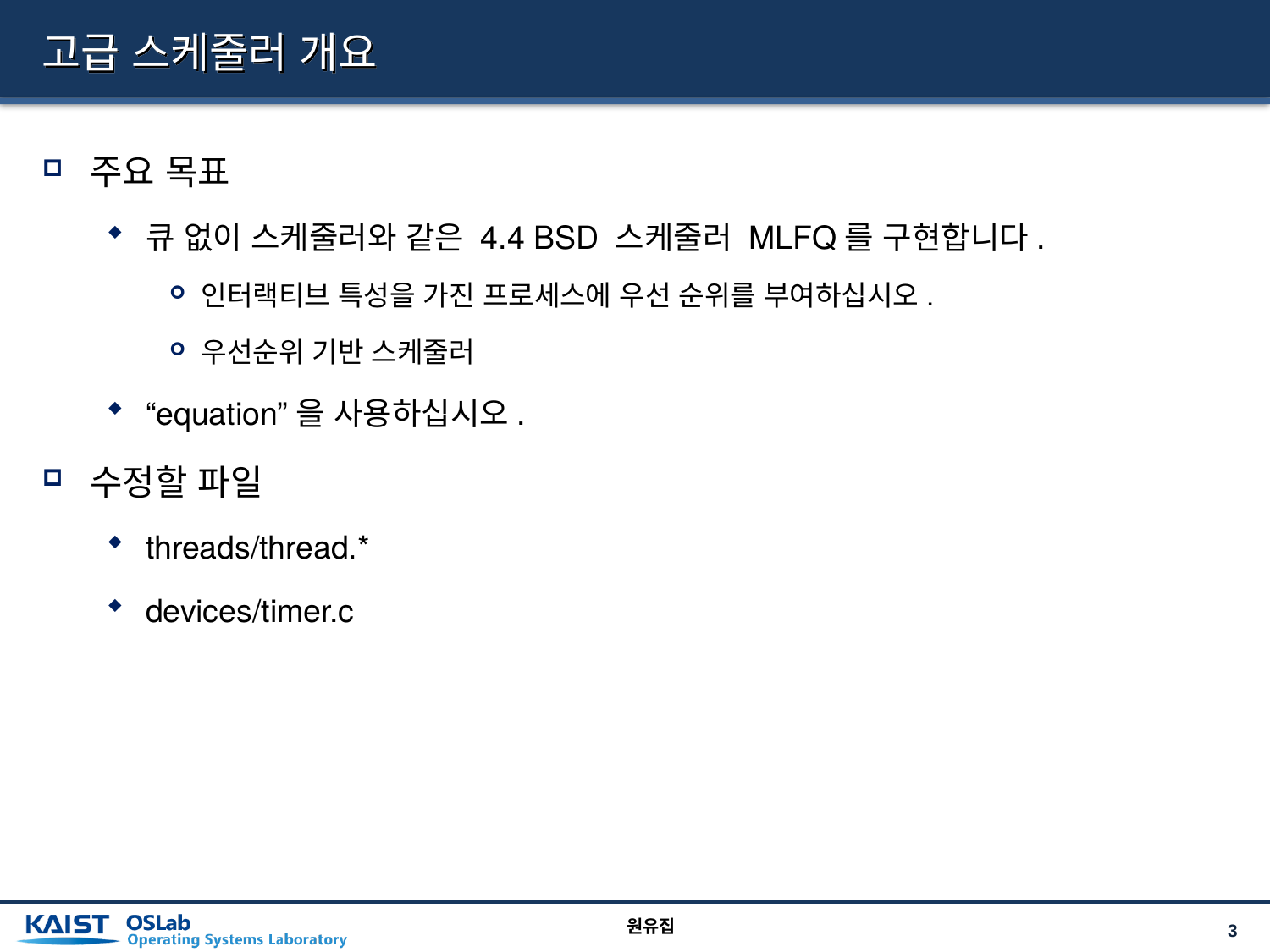

# 고급 스케줄러 개요
주요 목표
큐 없이 스케줄러와 같은 4.4 BSD 스케줄러 MLFQ를 구현합니다.
인터랙티브 특성을 가진 프로세스에 우선 순위를 부여하십시오.
우선순위 기반 스케줄러
“equation”을 사용하십시오.
수정할 파일
threads/thread.*
devices/timer.c

원유집
3